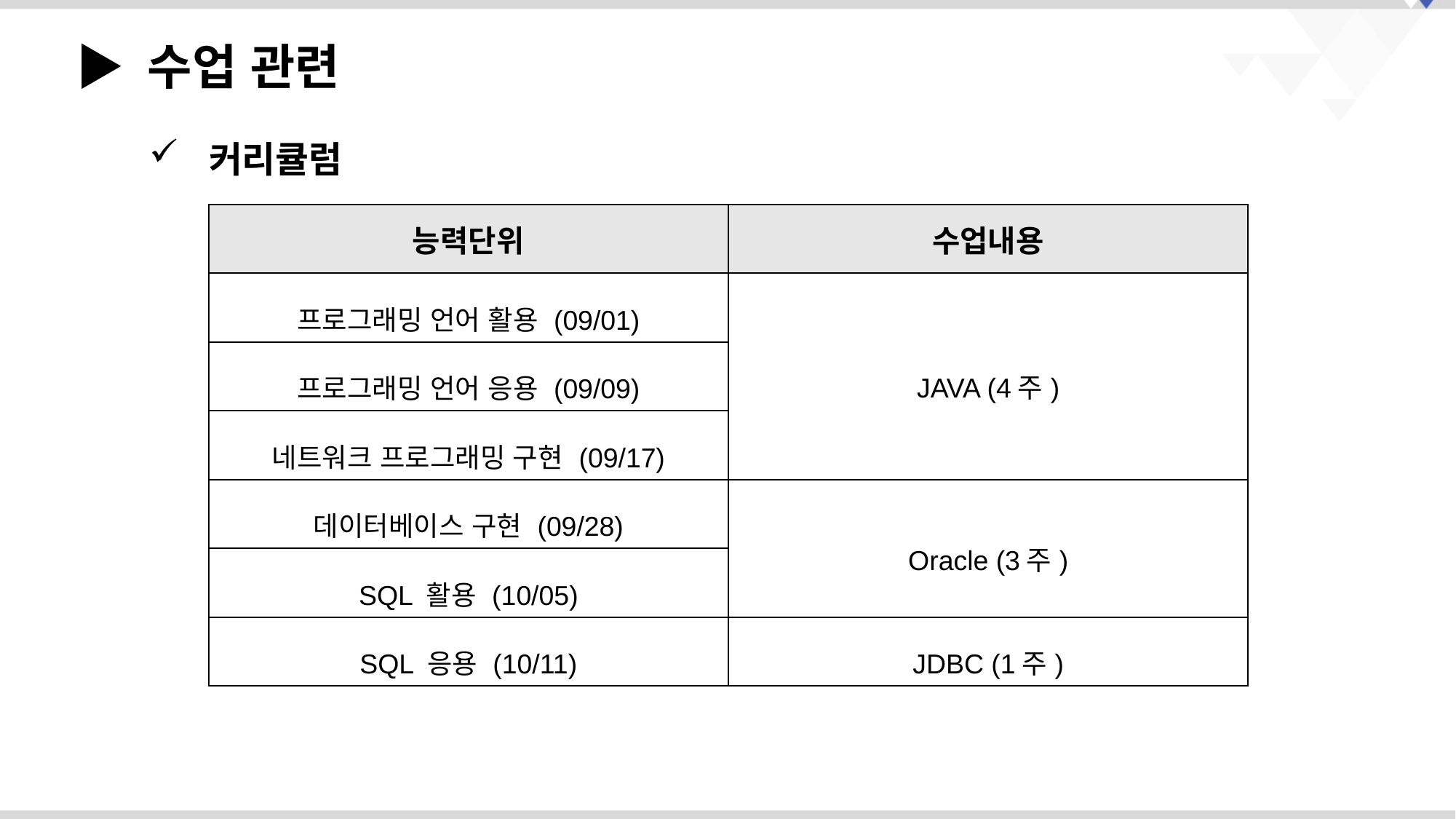

▶ 수업 관련
 커리큘럼
| 능력단위 | 수업내용 |
| --- | --- |
| 프로그래밍 언어 활용 (09/01) | JAVA (4주) |
| 프로그래밍 언어 응용 (09/09) |  |
| 네트워크 프로그래밍 구현 (09/17) |  |
| 데이터베이스 구현 (09/28) | Oracle (3주) |
| SQL 활용 (10/05) |  |
| SQL 응용 (10/11) | JDBC (1주) |